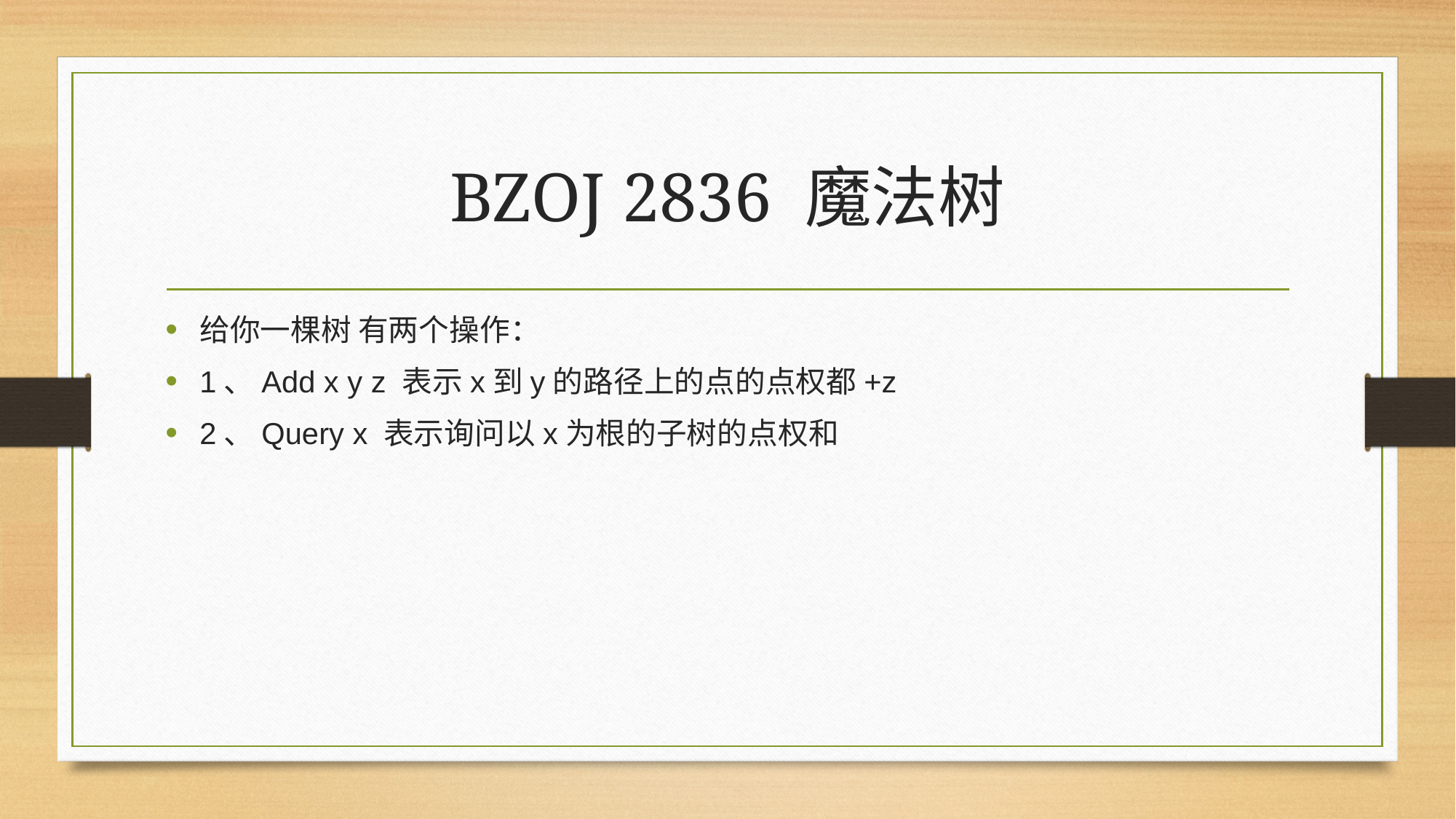

# BZOJ 2836 魔法树
给你一棵树 有两个操作：
1、Add x y z 表示x到y的路径上的点的点权都+z
2、Query x 表示询问以x为根的子树的点权和